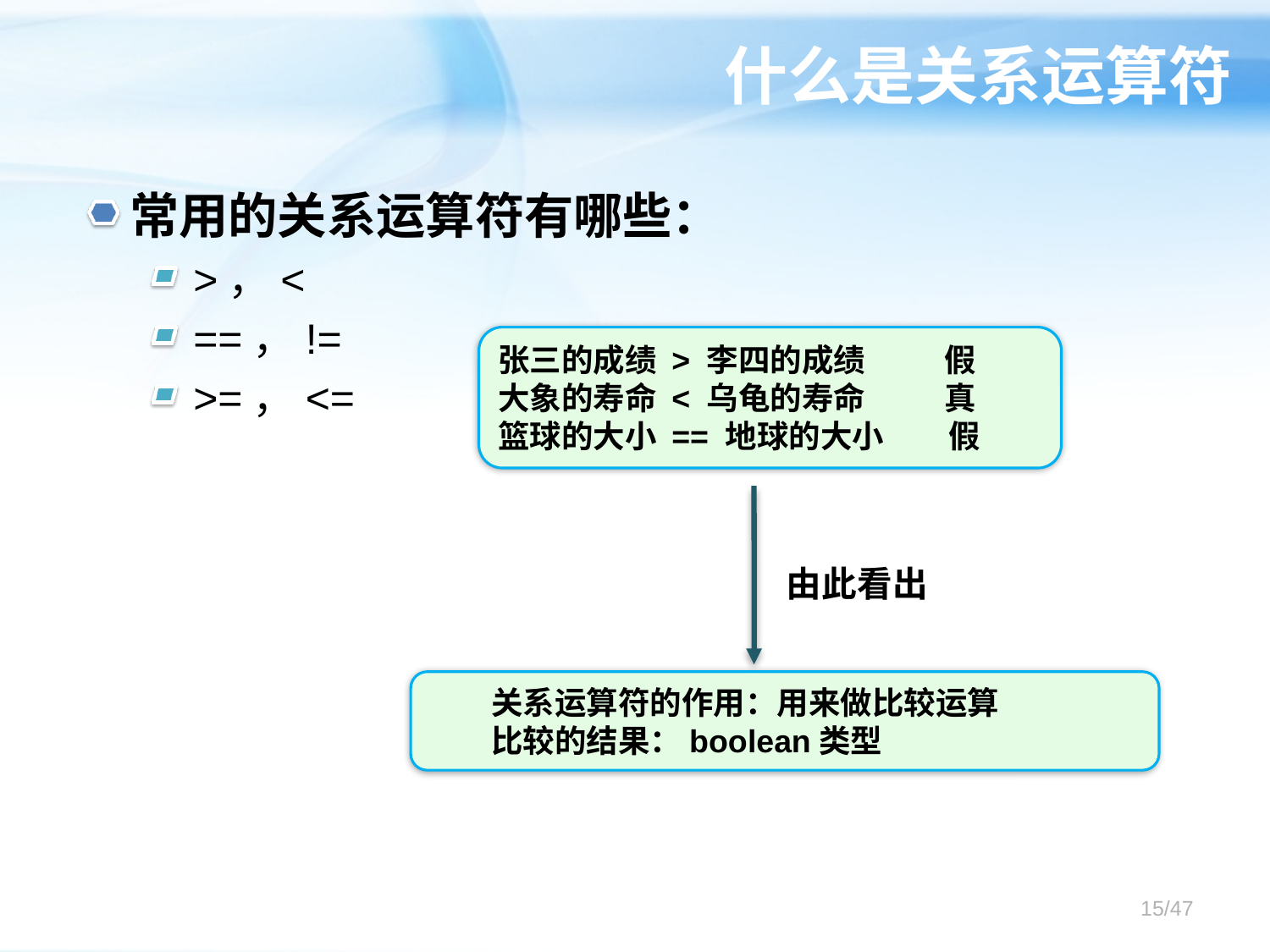

# 什么是关系运算符
常用的关系运算符有哪些：
>，<
==，!=
>=，<=
张三的成绩 > 李四的成绩           假
大象的寿命 < 乌龟的寿命           真
篮球的大小 == 地球的大小         假

由此看出
关系运算符的作用：用来做比较运算
比较的结果：boolean类型
15/47